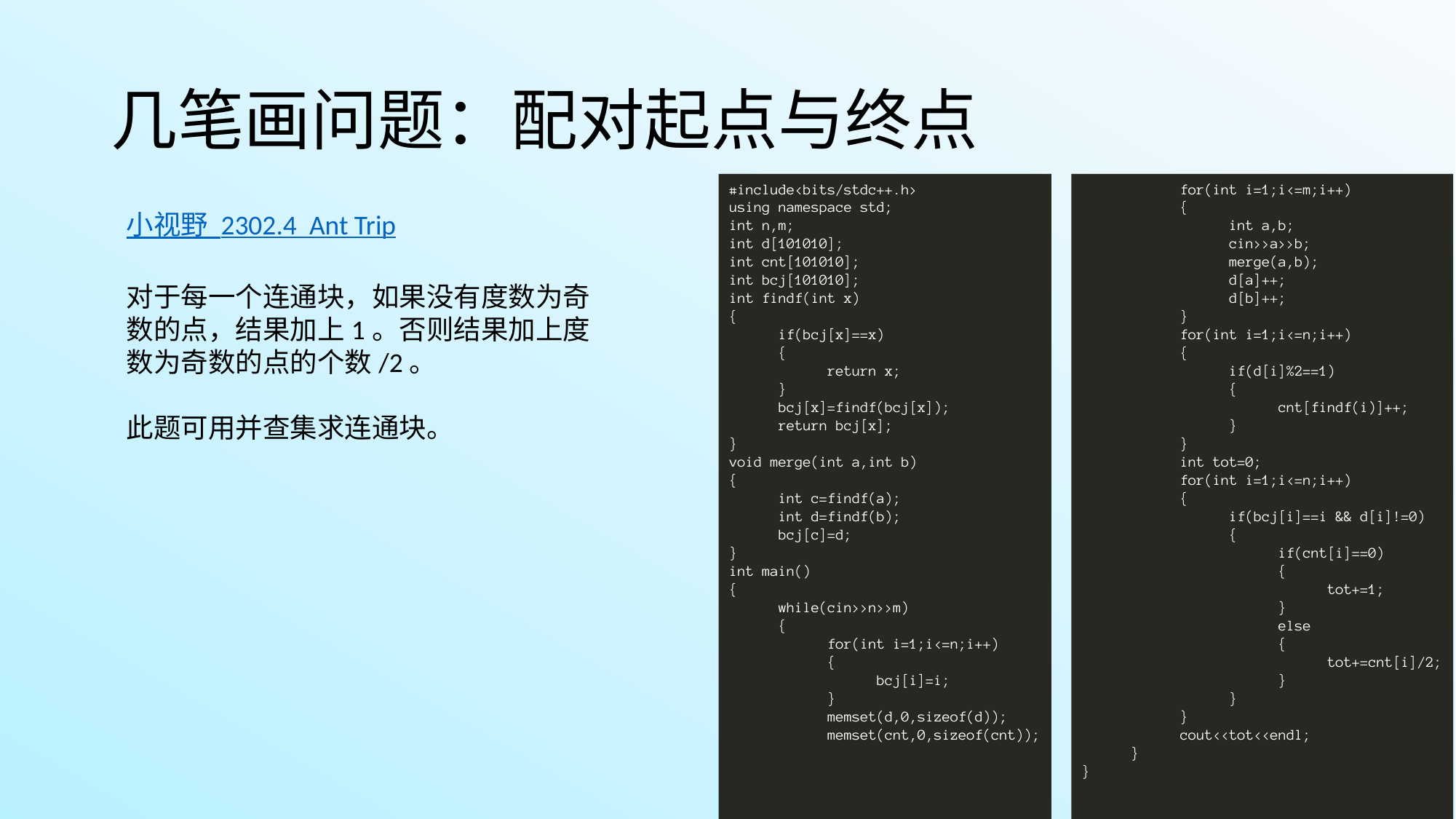

# 几笔画问题：配对起点与终点
#include<bits/stdc++.h>
using namespace std;
int n,m;
int d[101010];
int cnt[101010];
int bcj[101010];
int findf(int x)
{
      if(bcj[x]==x)
      {
            return x;
      }
      bcj[x]=findf(bcj[x]);
      return bcj[x];
}
void merge(int a,int b)
{
      int c=findf(a);
      int d=findf(b);
      bcj[c]=d;
}
int main()
{
      while(cin>>n>>m)
      {
            for(int i=1;i<=n;i++)
            {
                  bcj[i]=i;
            }
            memset(d,0,sizeof(d));
            memset(cnt,0,sizeof(cnt));

            for(int i=1;i<=m;i++)
            {
                  int a,b;
                  cin>>a>>b;
                  merge(a,b);
                  d[a]++;
                  d[b]++;
            }
            for(int i=1;i<=n;i++)
            {
                  if(d[i]%2==1)
                  {
                        cnt[findf(i)]++;
                  }
            }
            int tot=0;
            for(int i=1;i<=n;i++)
            {
                  if(bcj[i]==i && d[i]!=0)
                  {
                        if(cnt[i]==0)
                        {
                              tot+=1;
                        }
                        else
                        {
                              tot+=cnt[i]/2;
                        }
                  }
            }
            cout<<tot<<endl;
      }
}

小视野  2302.4  Ant Trip

对于每一个连通块，如果没有度数为奇数的点，结果加上1。否则结果加上度数为奇数的点的个数/2。

此题可用并查集求连通块。